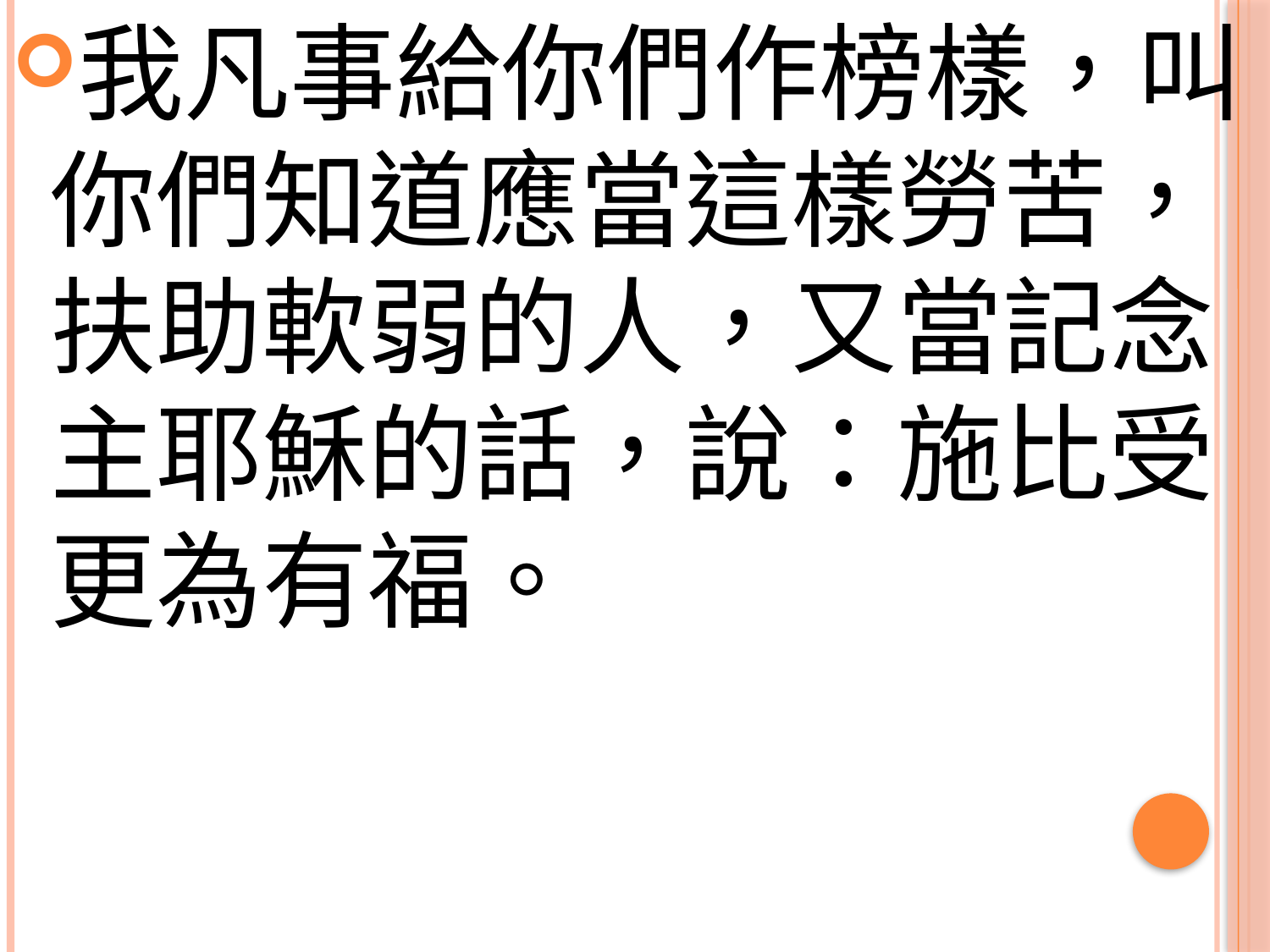

我凡事給你們作榜樣，叫你們知道應當這樣勞苦，扶助軟弱的人，又當記念主耶穌的話，說：施比受更為有福。